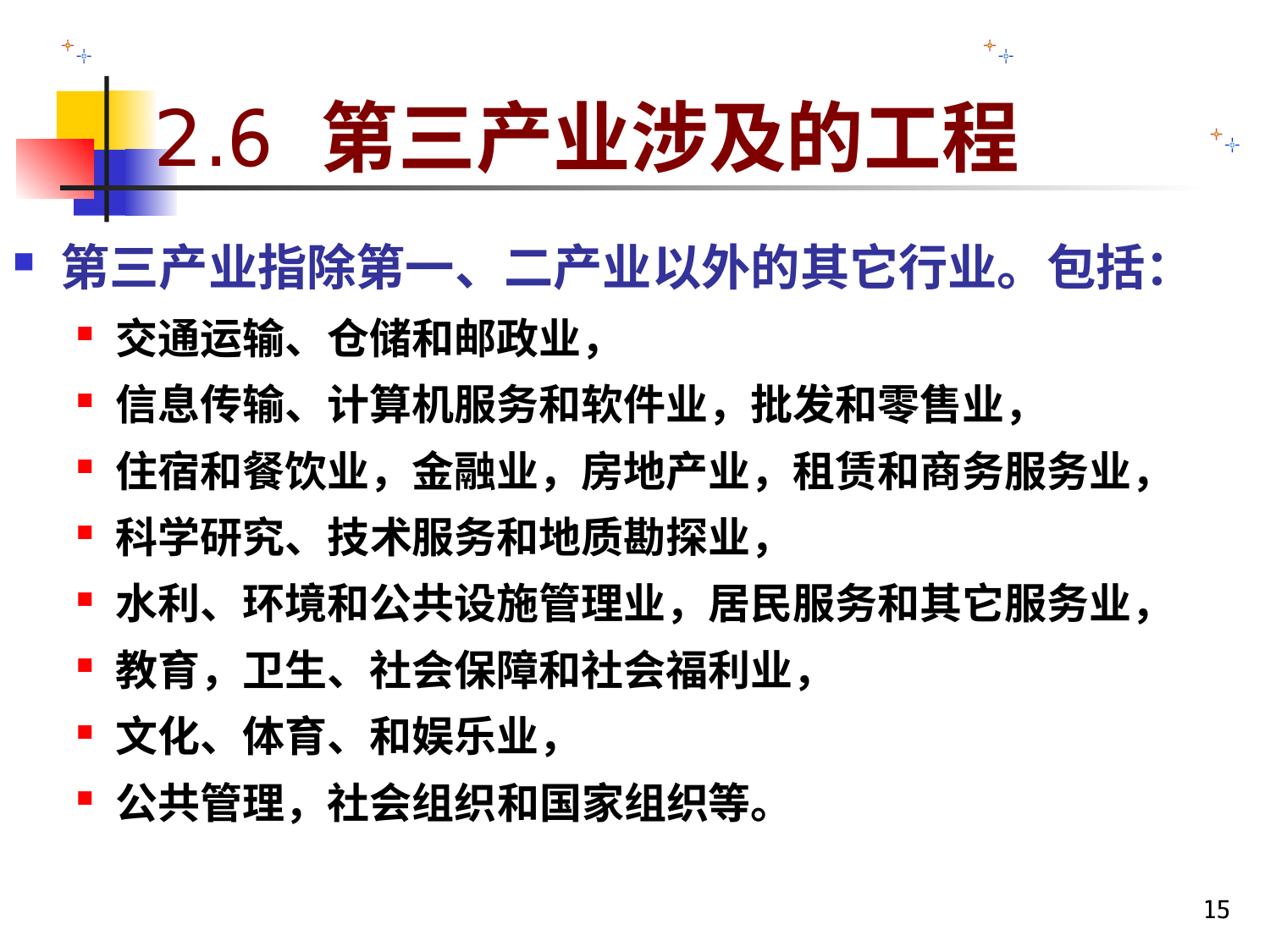

# 2.6 第三产业涉及的工程
第三产业指除第一、二产业以外的其它行业。包括：
交通运输、仓储和邮政业，
信息传输、计算机服务和软件业，批发和零售业，
住宿和餐饮业，金融业，房地产业，租赁和商务服务业，
科学研究、技术服务和地质勘探业，
水利、环境和公共设施管理业，居民服务和其它服务业，
教育，卫生、社会保障和社会福利业，
文化、体育、和娱乐业，
公共管理，社会组织和国家组织等。

15